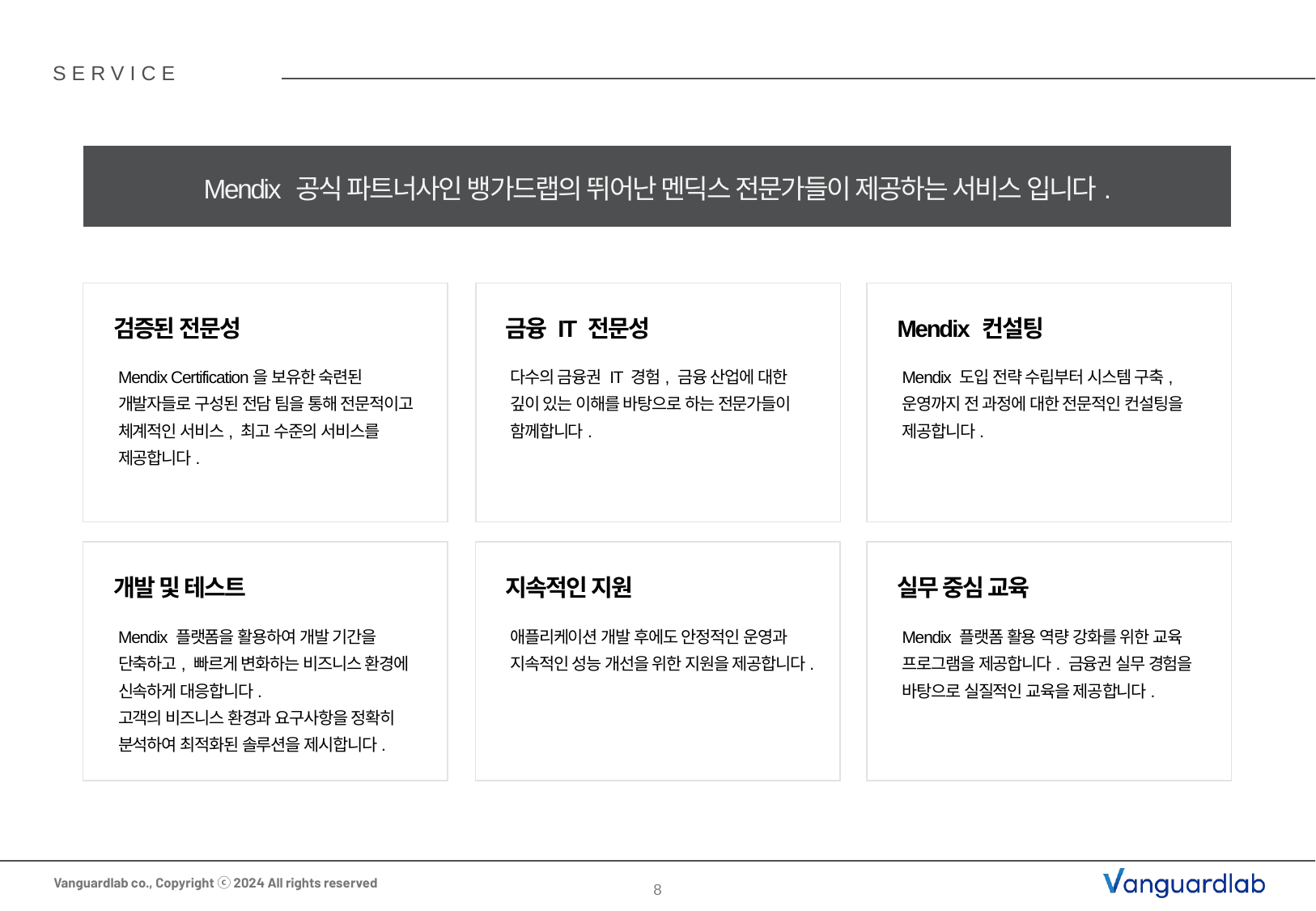

# SERVICE

Mendix 공식 파트너사인 뱅가드랩의 뛰어난 멘딕스 전문가들이 제공하는 서비스 입니다.

검증된 전문성
금융 IT 전문성
Mendix 컨설팅
Mendix Certification을 보유한 숙련된 개발자들로 구성된 전담 팀을 통해 전문적이고 체계적인 서비스, 최고 수준의 서비스를 제공합니다.
다수의 금융권 IT 경험, 금융 산업에 대한 깊이 있는 이해를 바탕으로 하는 전문가들이 함께합니다.
Mendix 도입 전략 수립부터 시스템 구축, 운영까지 전 과정에 대한 전문적인 컨설팅을 제공합니다.

개발 및 테스트
지속적인 지원
실무 중심 교육
Mendix 플랫폼을 활용하여 개발 기간을 단축하고, 빠르게 변화하는 비즈니스 환경에 신속하게 대응합니다.
고객의 비즈니스 환경과 요구사항을 정확히 분석하여 최적화된 솔루션을 제시합니다.
애플리케이션 개발 후에도 안정적인 운영과 지속적인 성능 개선을 위한 지원을 제공합니다.
Mendix 플랫폼 활용 역량 강화를 위한 교육 프로그램을 제공합니다. 금융권 실무 경험을 바탕으로 실질적인 교육을 제공합니다.